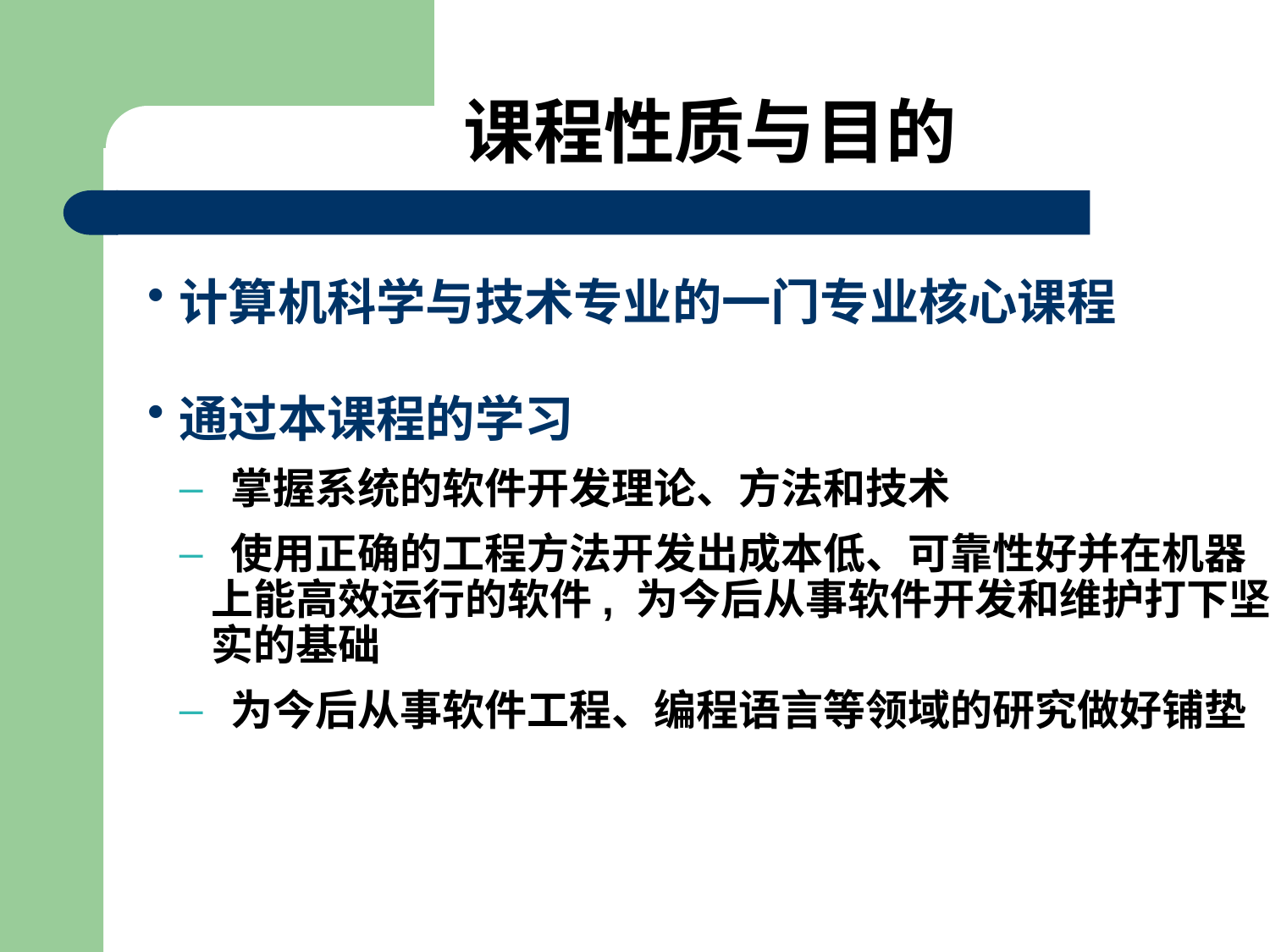

# 课程性质与目的
计算机科学与技术专业的一门专业核心课程

通过本课程的学习
 掌握系统的软件开发理论、方法和技术
 使用正确的工程方法开发出成本低、可靠性好并在机器上能高效运行的软件, 为今后从事软件开发和维护打下坚实的基础
 为今后从事软件工程、编程语言等领域的研究做好铺垫